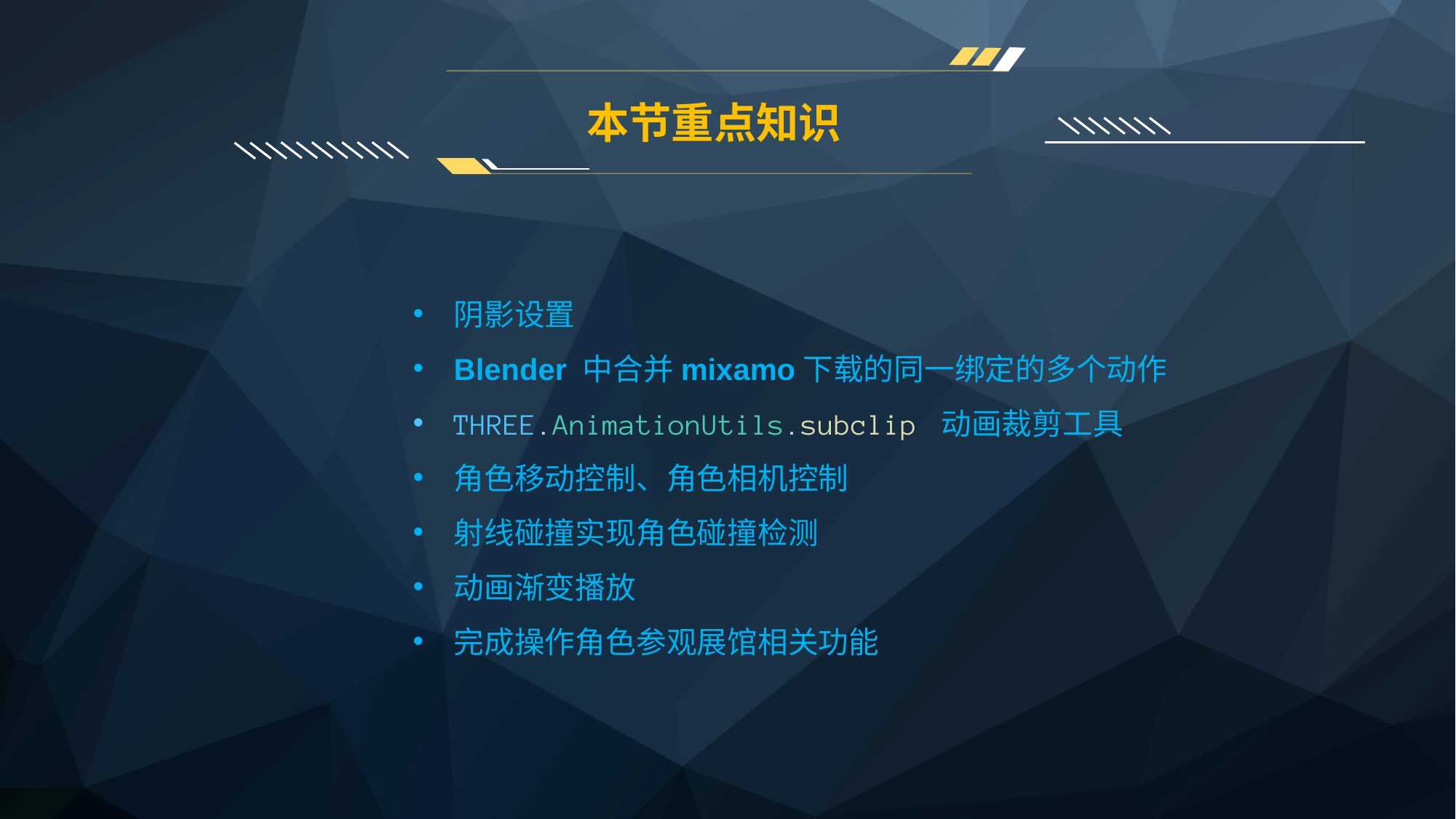

本节重点知识

阴影设置
Blender 中合并mixamo下载的同一绑定的多个动作
THREE.AnimationUtils.subclip 动画裁剪工具
角色移动控制、角色相机控制
射线碰撞实现角色碰撞检测
动画渐变播放
完成操作角色参观展馆相关功能